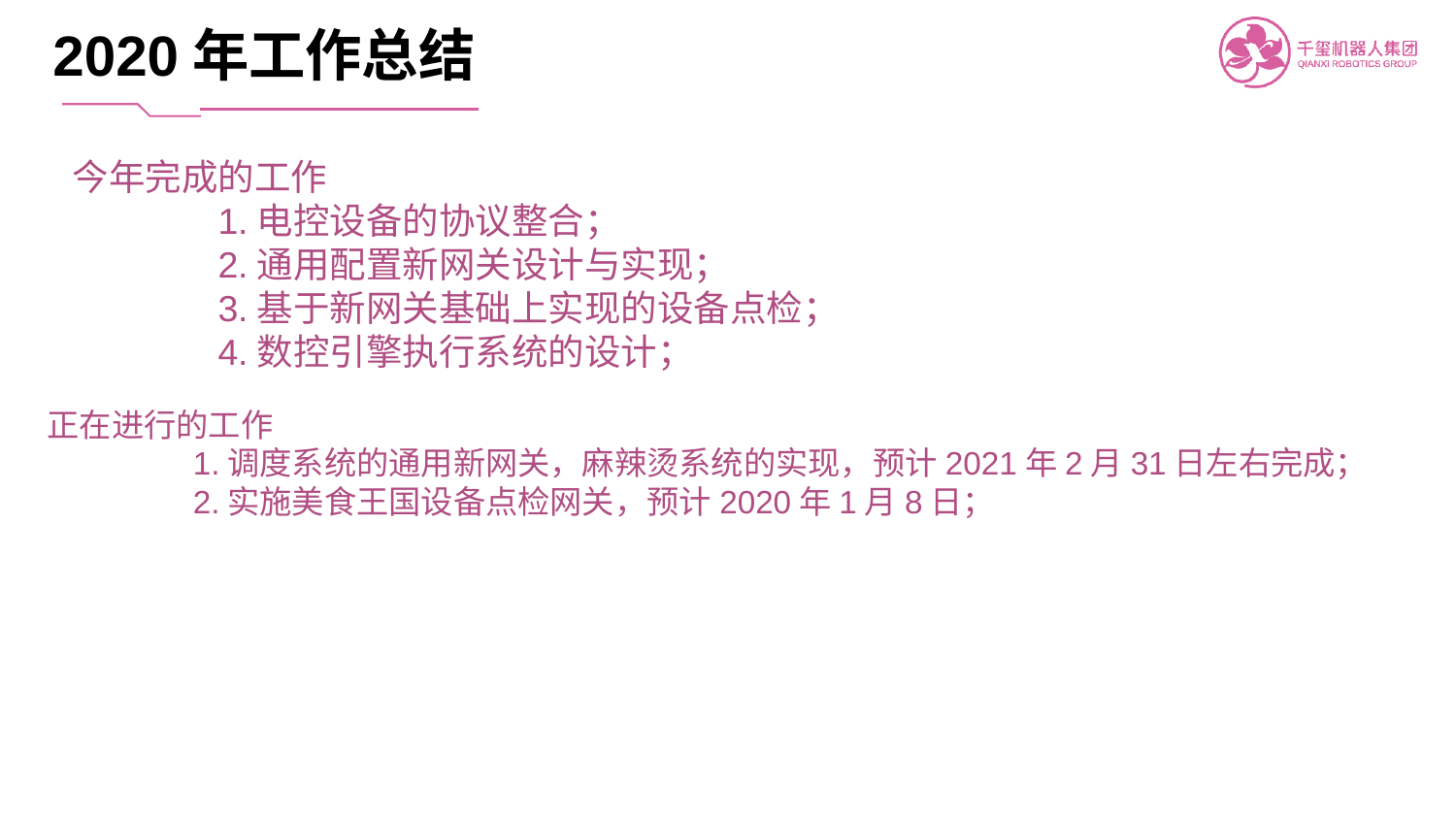

2020年工作总结

今年完成的工作
	1.电控设备的协议整合；
	2.通用配置新网关设计与实现；
	3.基于新网关基础上实现的设备点检；
	4.数控引擎执行系统的设计；
正在进行的工作
	1.调度系统的通用新网关，麻辣烫系统的实现，预计2021年2月31日左右完成；
	2.实施美食王国设备点检网关，预计2020年1月8日；